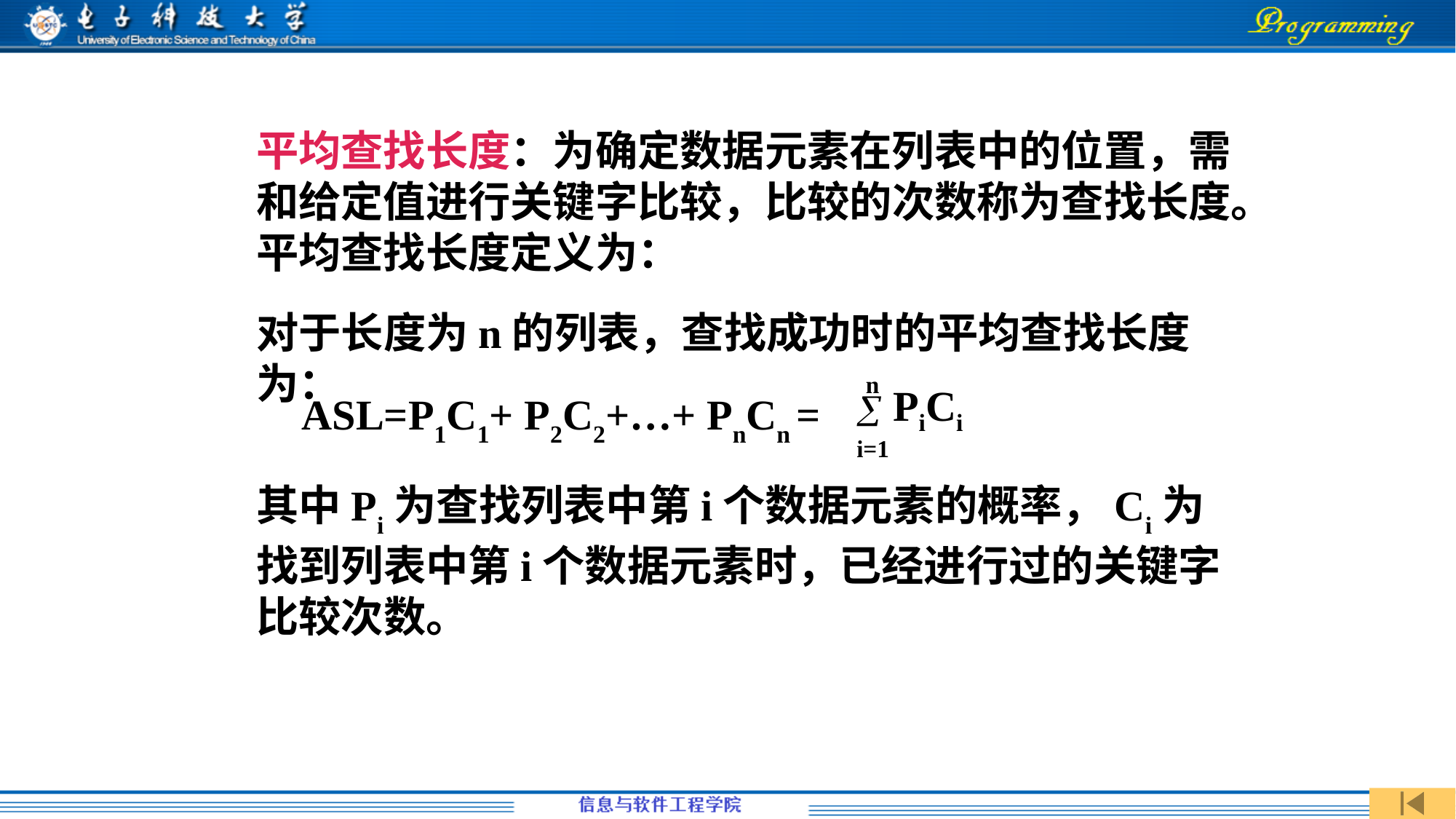

平均查找长度：为确定数据元素在列表中的位置，需和给定值进行关键字比较，比较的次数称为查找长度。平均查找长度定义为：
对于长度为n的列表，查找成功时的平均查找长度为：
n
∑
i=1
PiCi
ASL=P1C1+ P2C2+…+ PnCn =
其中Pi为查找列表中第i个数据元素的概率，Ci为找到列表中第i个数据元素时，已经进行过的关键字比较次数。